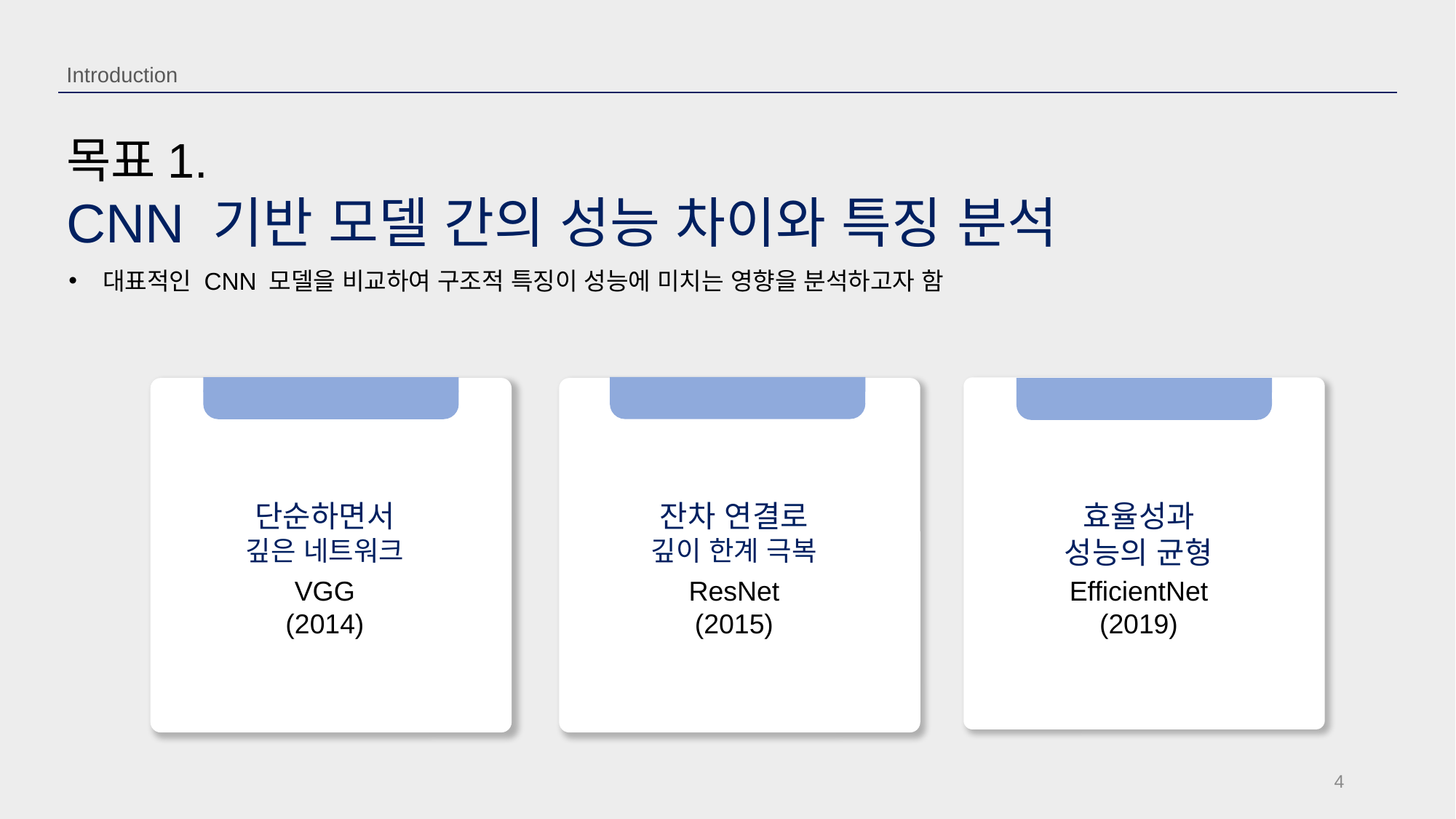

Introduction
목표1.
CNN 기반 모델 간의 성능 차이와 특징 분석
대표적인 CNN 모델을 비교하여 구조적 특징이 성능에 미치는 영향을 분석하고자 함

단순하면서
깊은 네트워크
잔차 연결로
깊이 한계 극복
효율성과
성능의 균형
VGG
(2014)
ResNet
(2015)
EfficientNet
(2019)
4